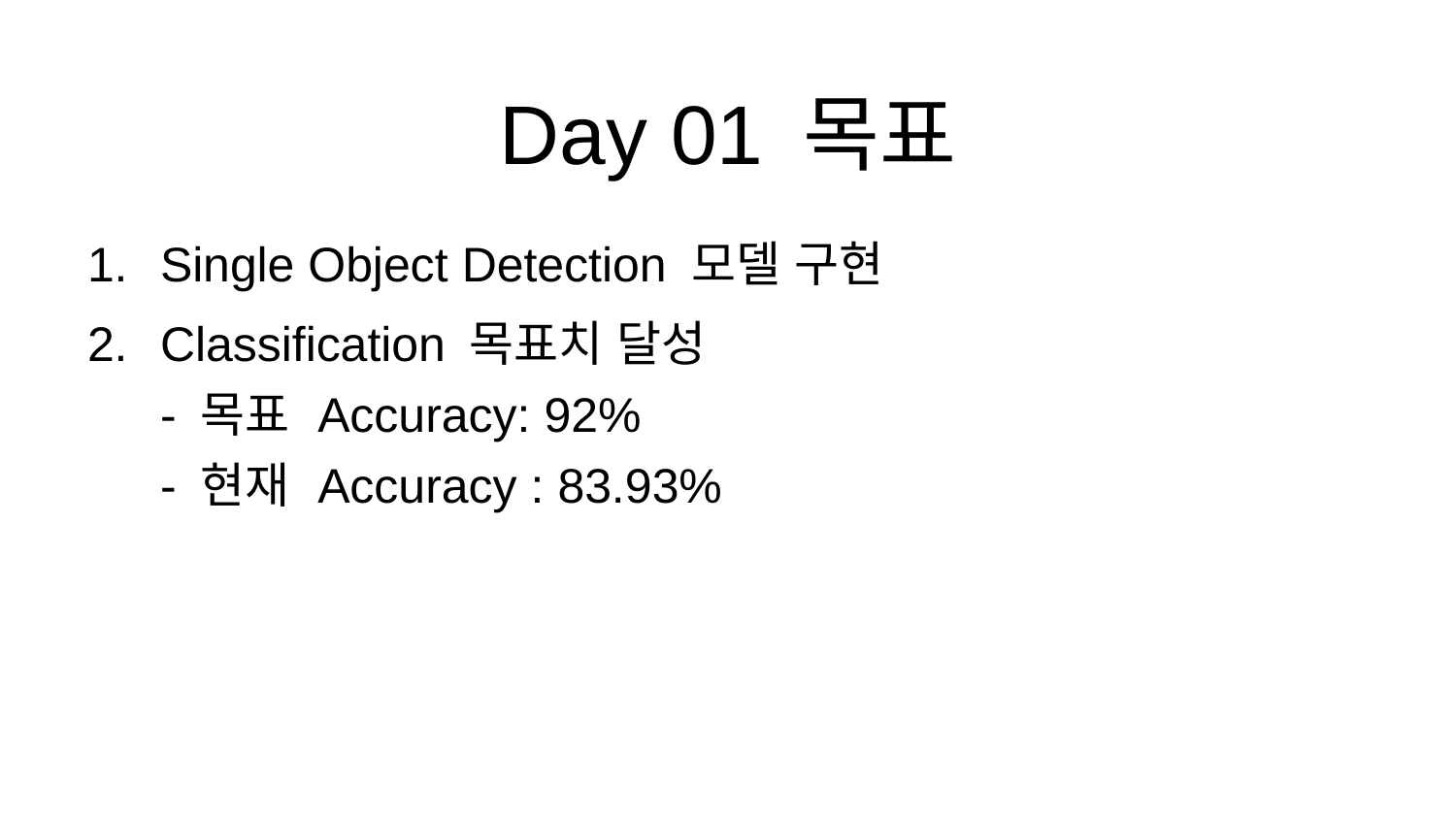

Day 01 목표
Single Object Detection 모델 구현
Classification 목표치 달성
- 목표 Accuracy: 92%
- 현재 Accuracy : 83.93%